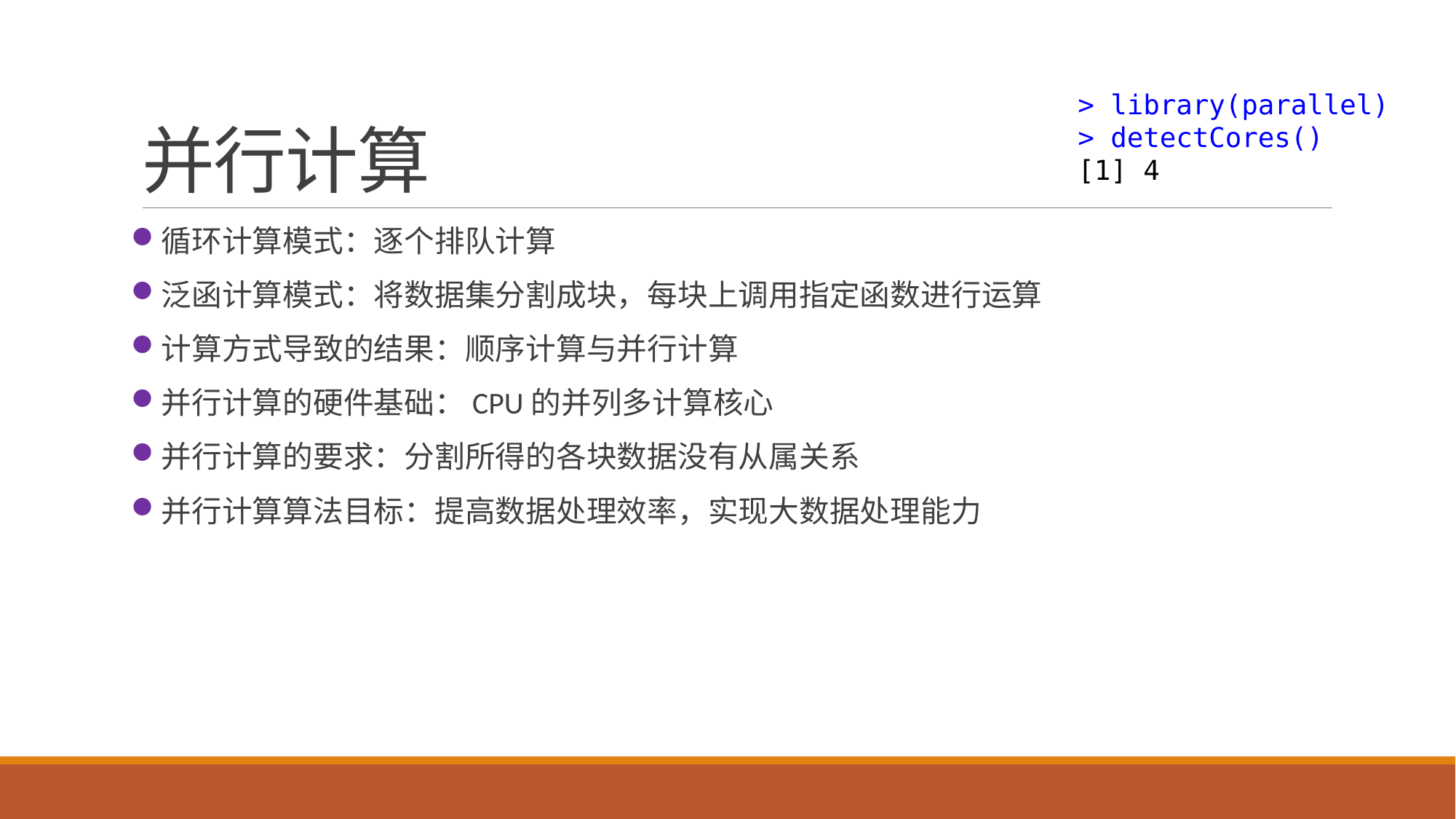

# 并行计算
> library(parallel)
> detectCores()
[1] 4
循环计算模式：逐个排队计算
泛函计算模式：将数据集分割成块，每块上调用指定函数进行运算
计算方式导致的结果：顺序计算与并行计算
并行计算的硬件基础：CPU的并列多计算核心
并行计算的要求：分割所得的各块数据没有从属关系
并行计算算法目标：提高数据处理效率，实现大数据处理能力